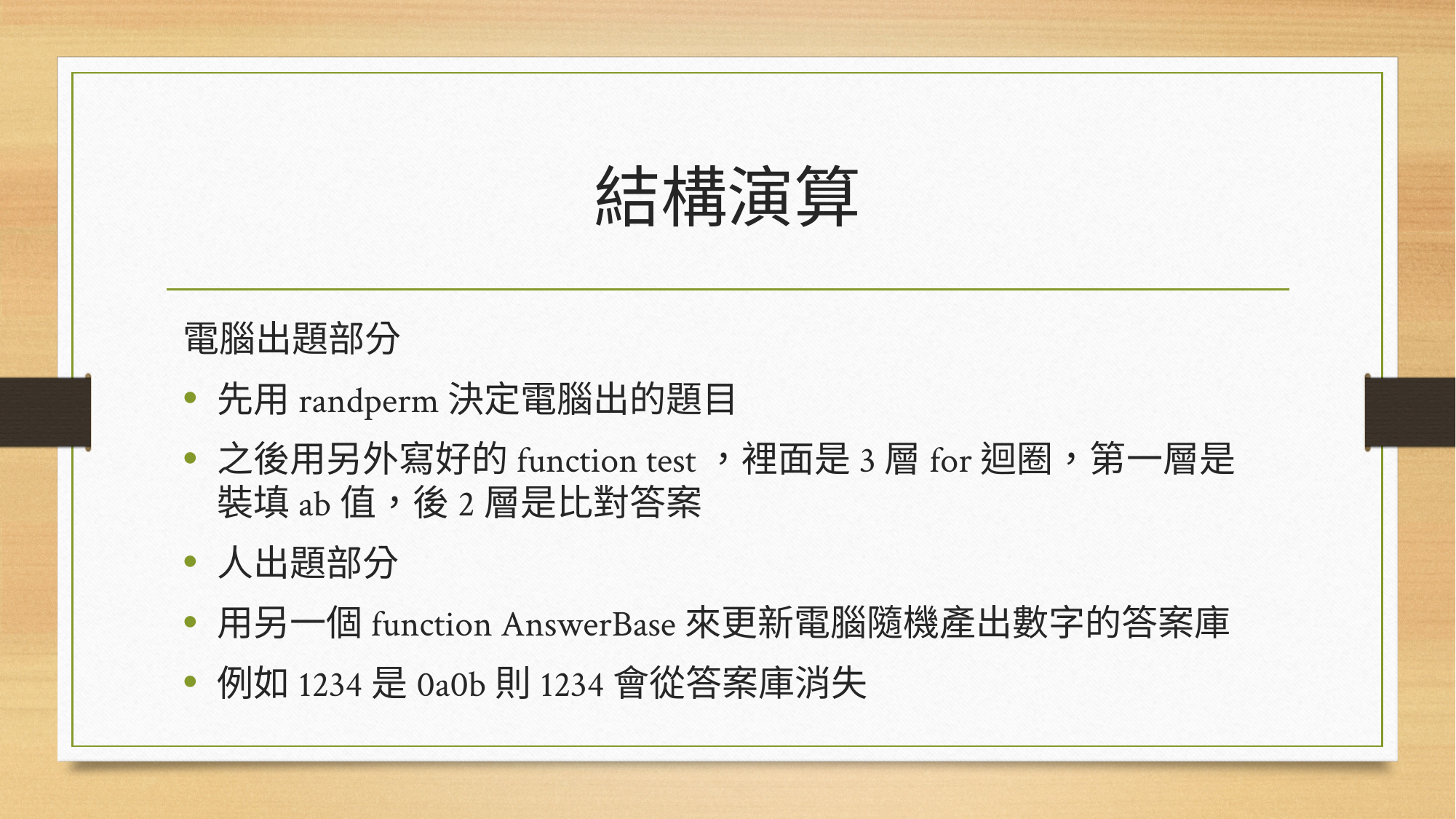

結構演算
電腦出題部分
先用randperm決定電腦出的題目
之後用另外寫好的function test，裡面是3層for迴圈，第一層是裝填ab值，後2層是比對答案
人出題部分
用另一個function AnswerBase來更新電腦隨機產出數字的答案庫
例如1234是0a0b則1234會從答案庫消失